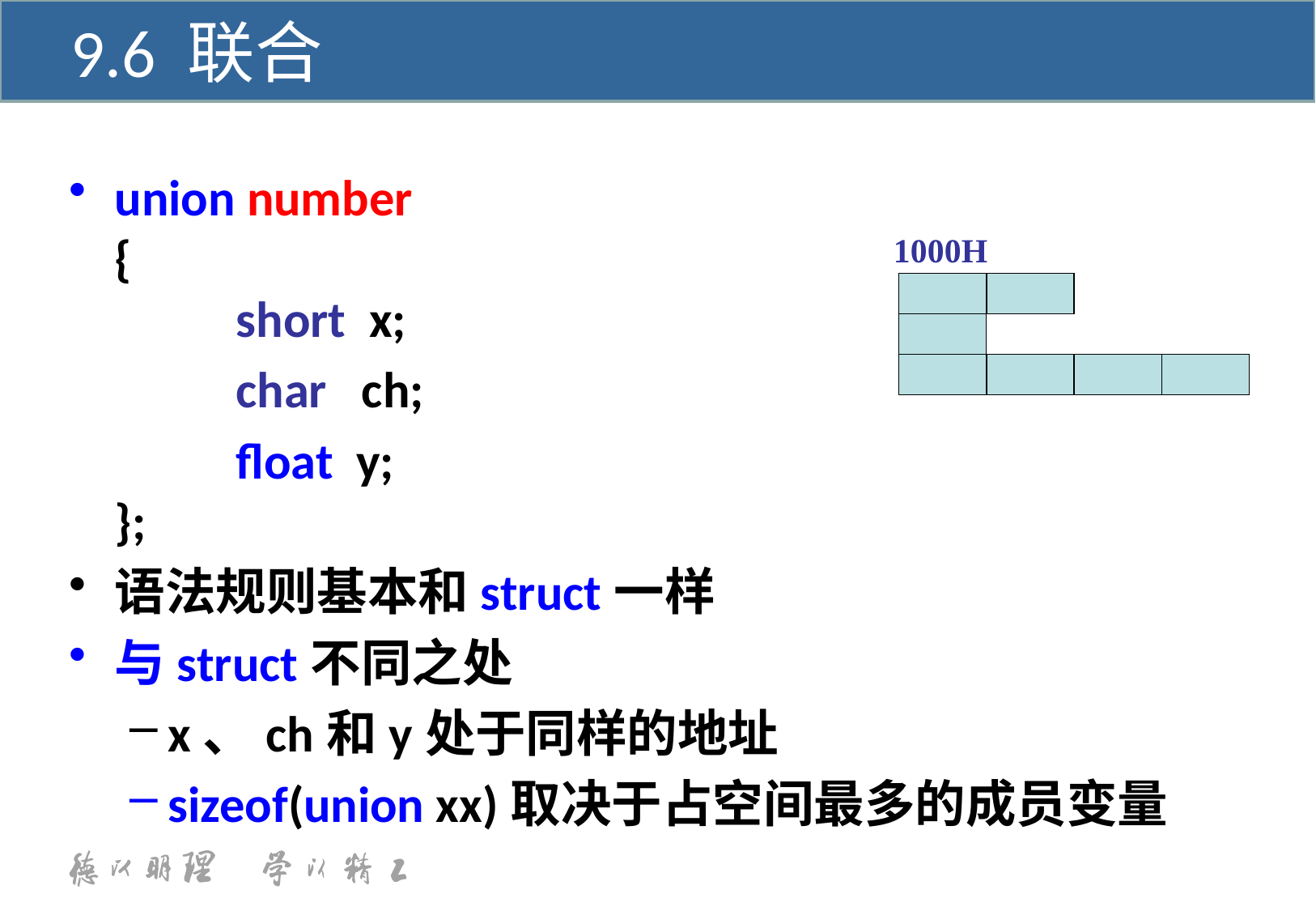

9.6 联合
union number
{
	short  x;
    	char   ch;
  		float  y;
};
语法规则基本和struct一样
与struct不同之处
x、ch和y处于同样的地址
sizeof(union xx)取决于占空间最多的成员变量
1000H

131